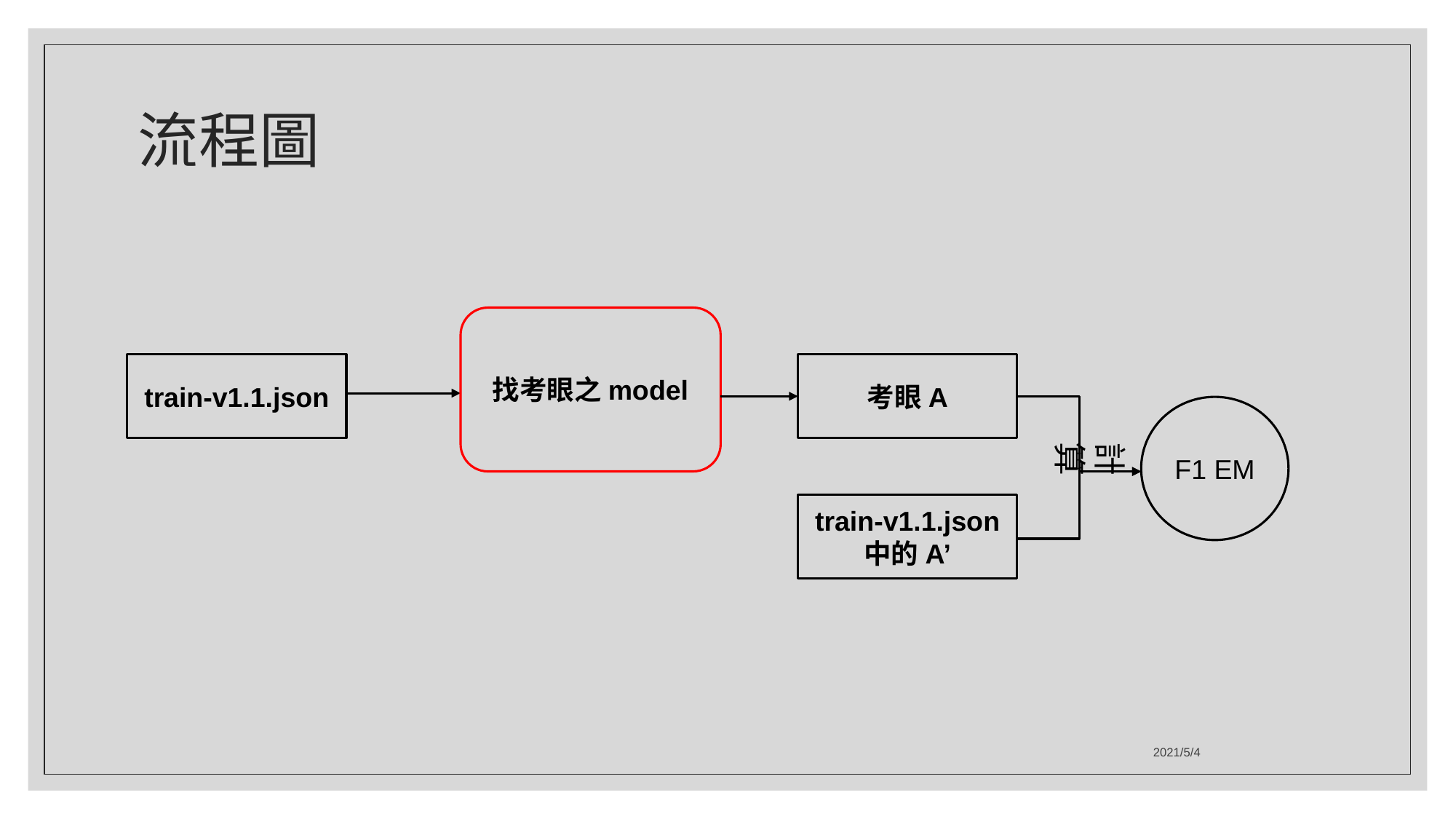

# 流程圖
找考眼之model
train-v1.1.json
考眼A
計 算
F1 EM
train-v1.1.json
中的A’
2021/5/4